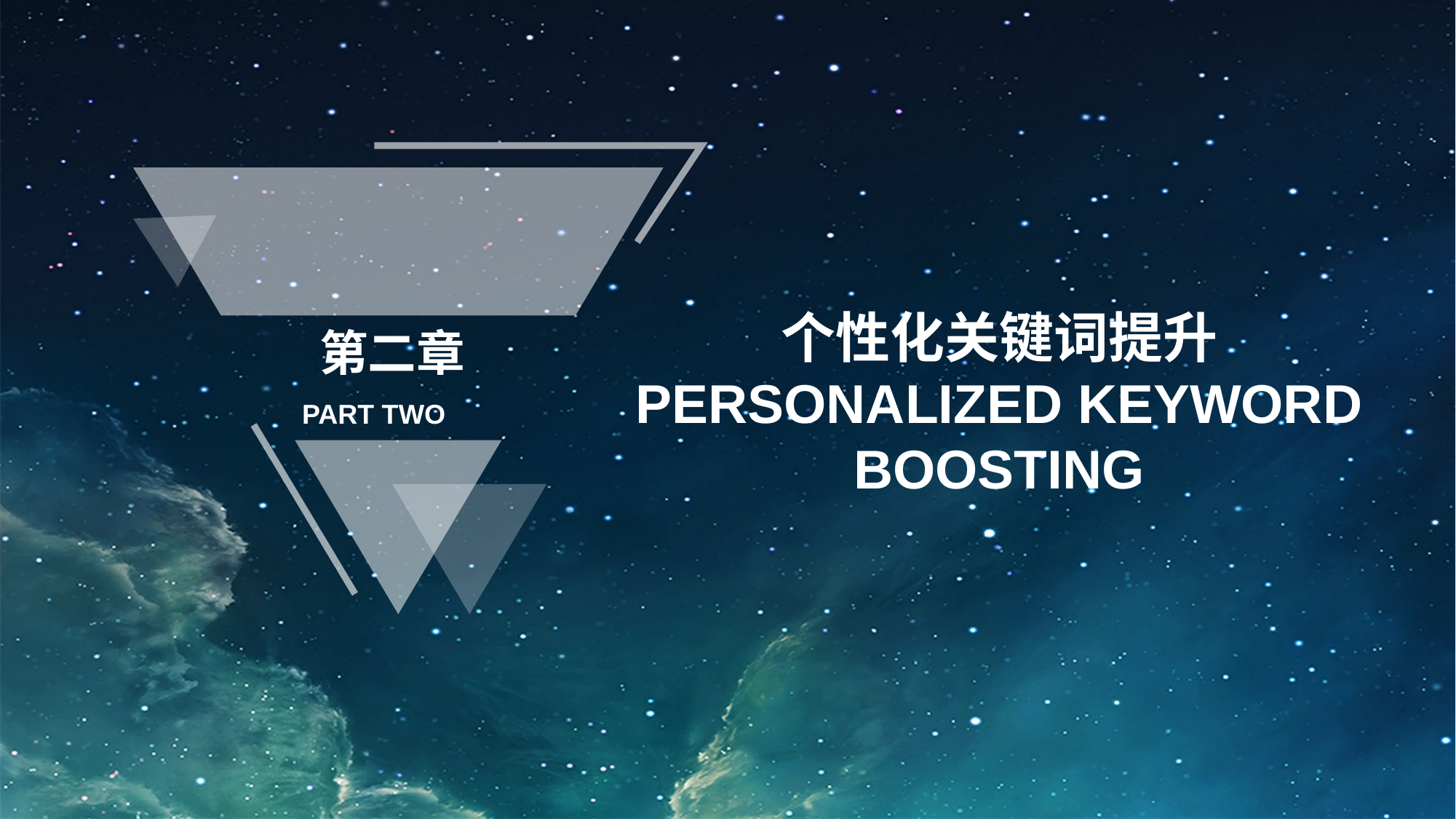

个性化关键词提升
PERSONALIZED KEYWORD BOOSTING
第二章
PART TWO